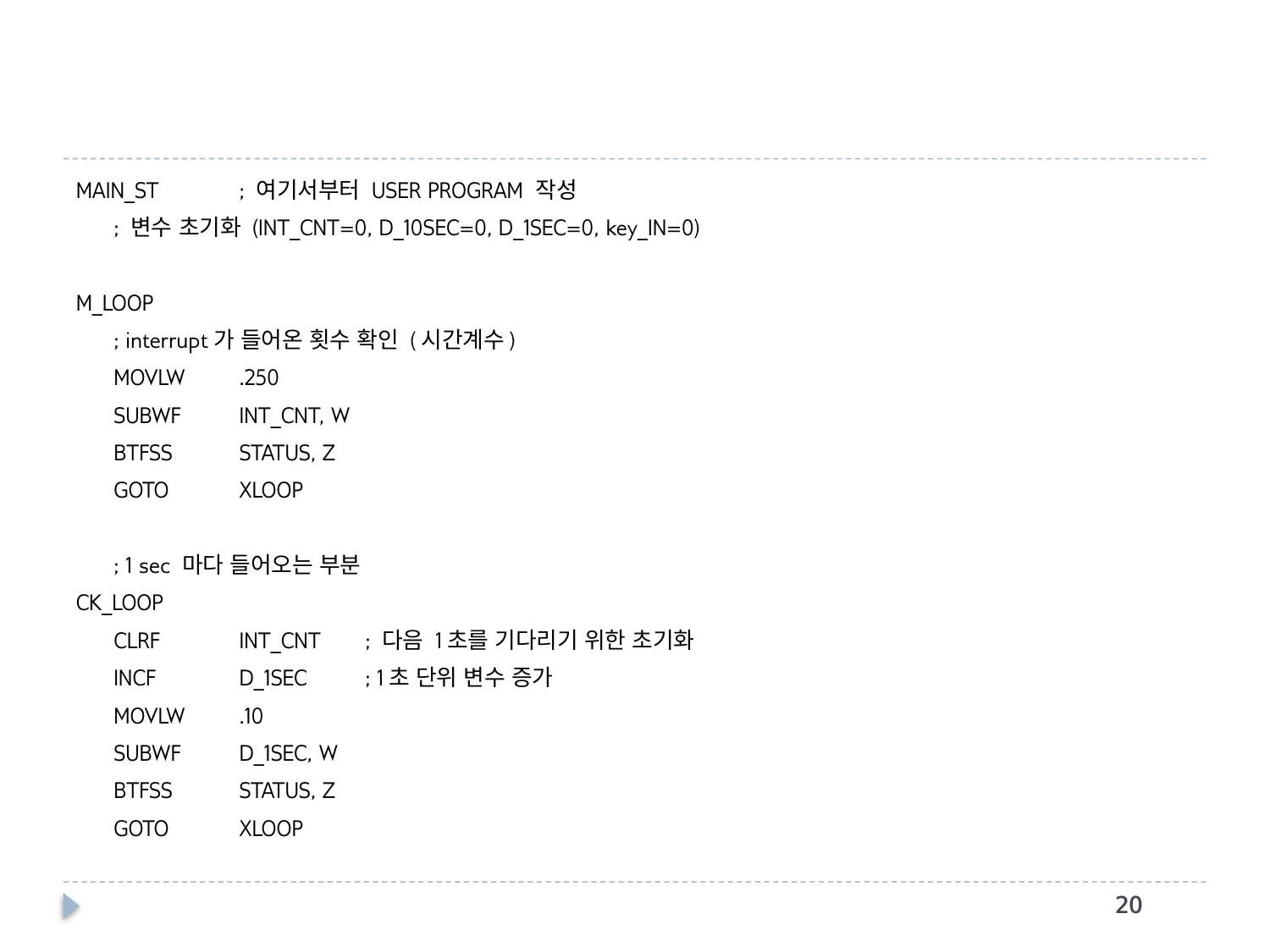

#
MAIN_ST	; 여기서부터 USER PROGRAM 작성
		; 변수 초기화 (INT_CNT=0, D_10SEC=0, D_1SEC=0, key_IN=0)

M_LOOP
	; interrupt가 들어온 횟수 확인 (시간계수)
		MOVLW	.250
		SUBWF	INT_CNT, W
		BTFSS	STATUS, Z
		GOTO	XLOOP

	; 1 sec 마다 들어오는 부분
CK_LOOP
		CLRF	INT_CNT		; 다음 1초를 기다리기 위한 초기화
		INCF	D_1SEC		; 1초 단위 변수 증가
		MOVLW	.10
		SUBWF	D_1SEC, W
		BTFSS	STATUS, Z
		GOTO	XLOOP
20